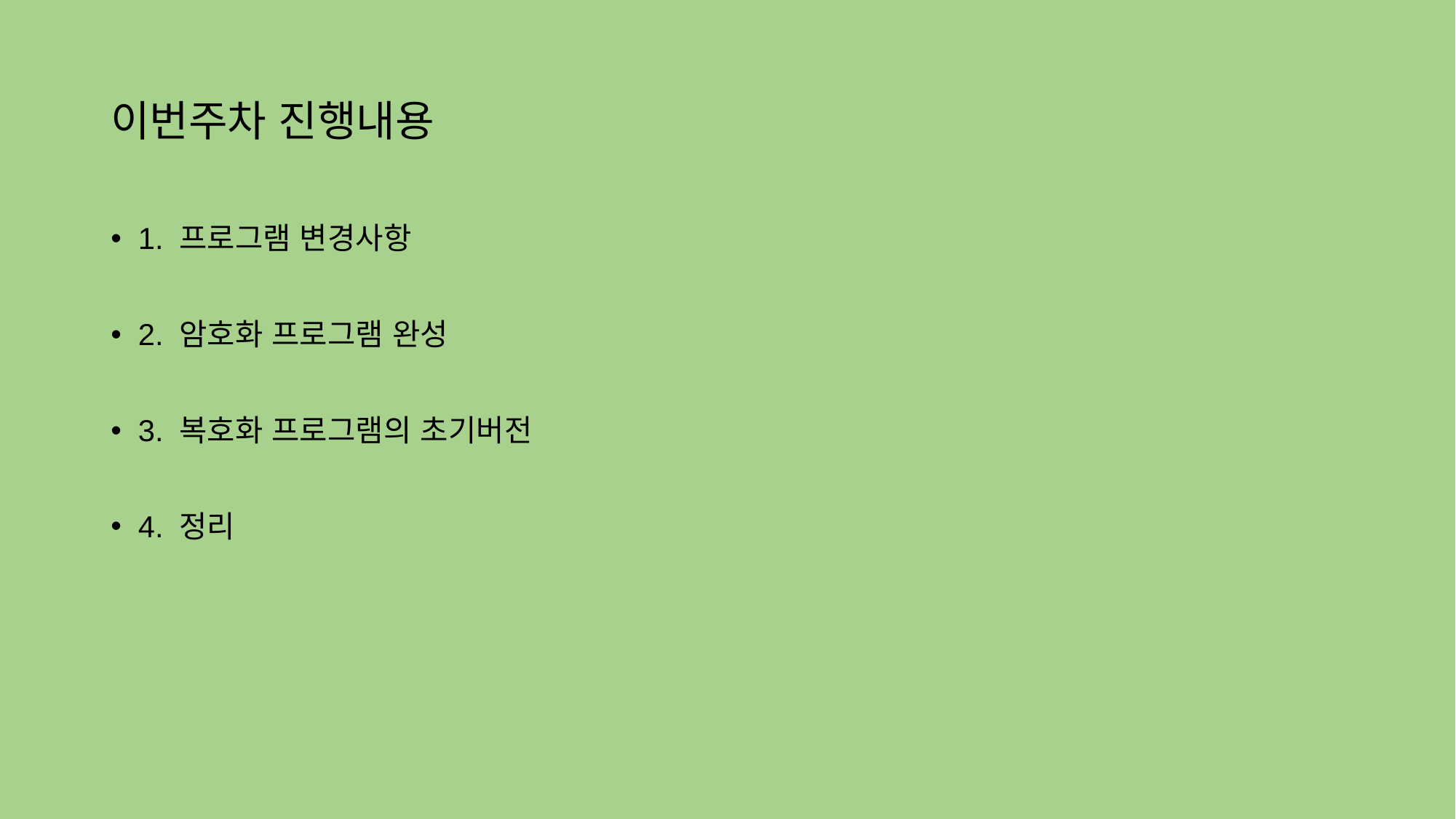

# 이번주차 진행내용
1. 프로그램 변경사항

2. 암호화 프로그램 완성

3. 복호화 프로그램의 초기버전

4. 정리